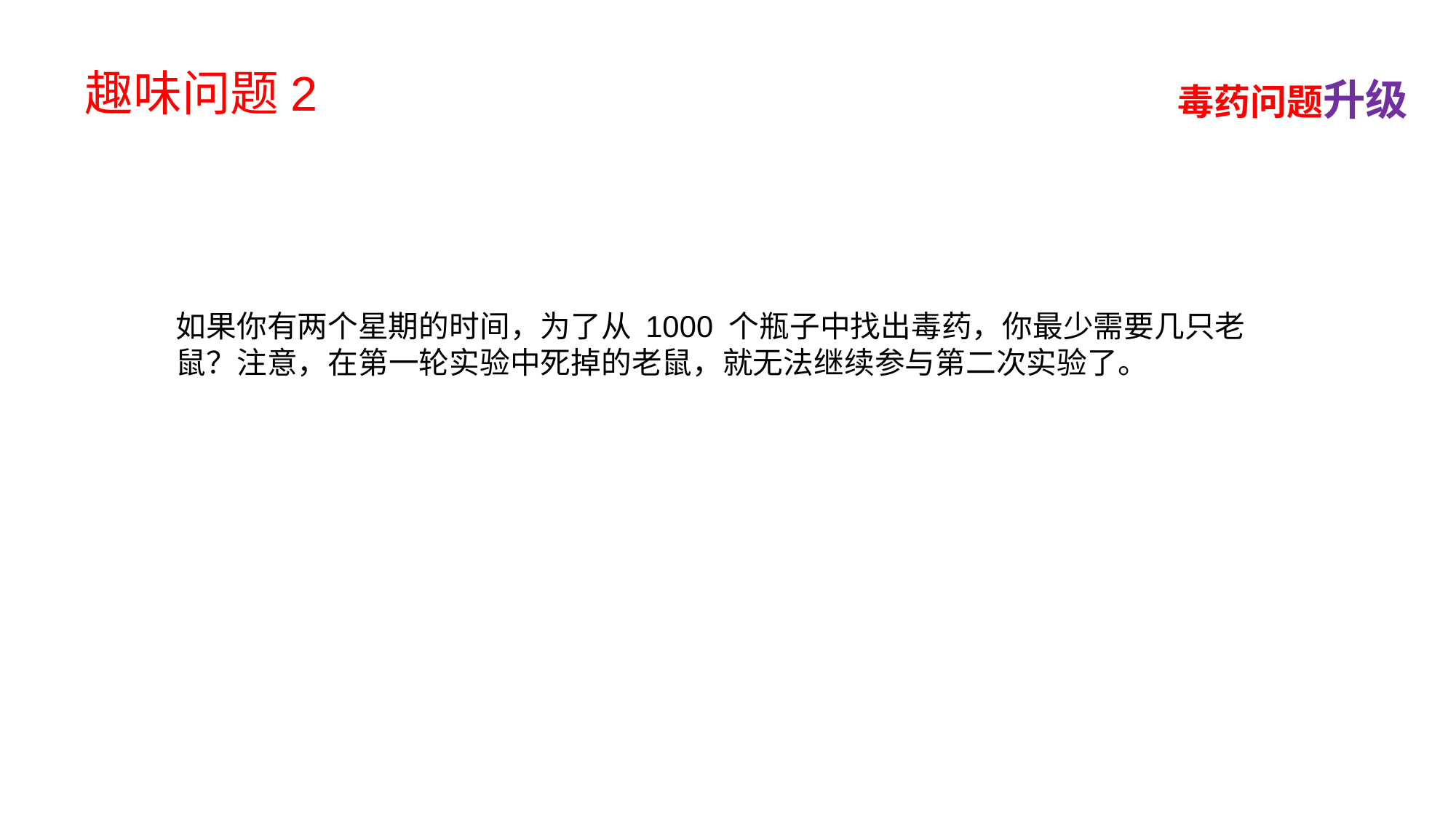

# 趣味问题2
毒药问题升级
如果你有两个星期的时间，为了从 1000 个瓶子中找出毒药，你最少需要几只老鼠？注意，在第一轮实验中死掉的老鼠，就无法继续参与第二次实验了。